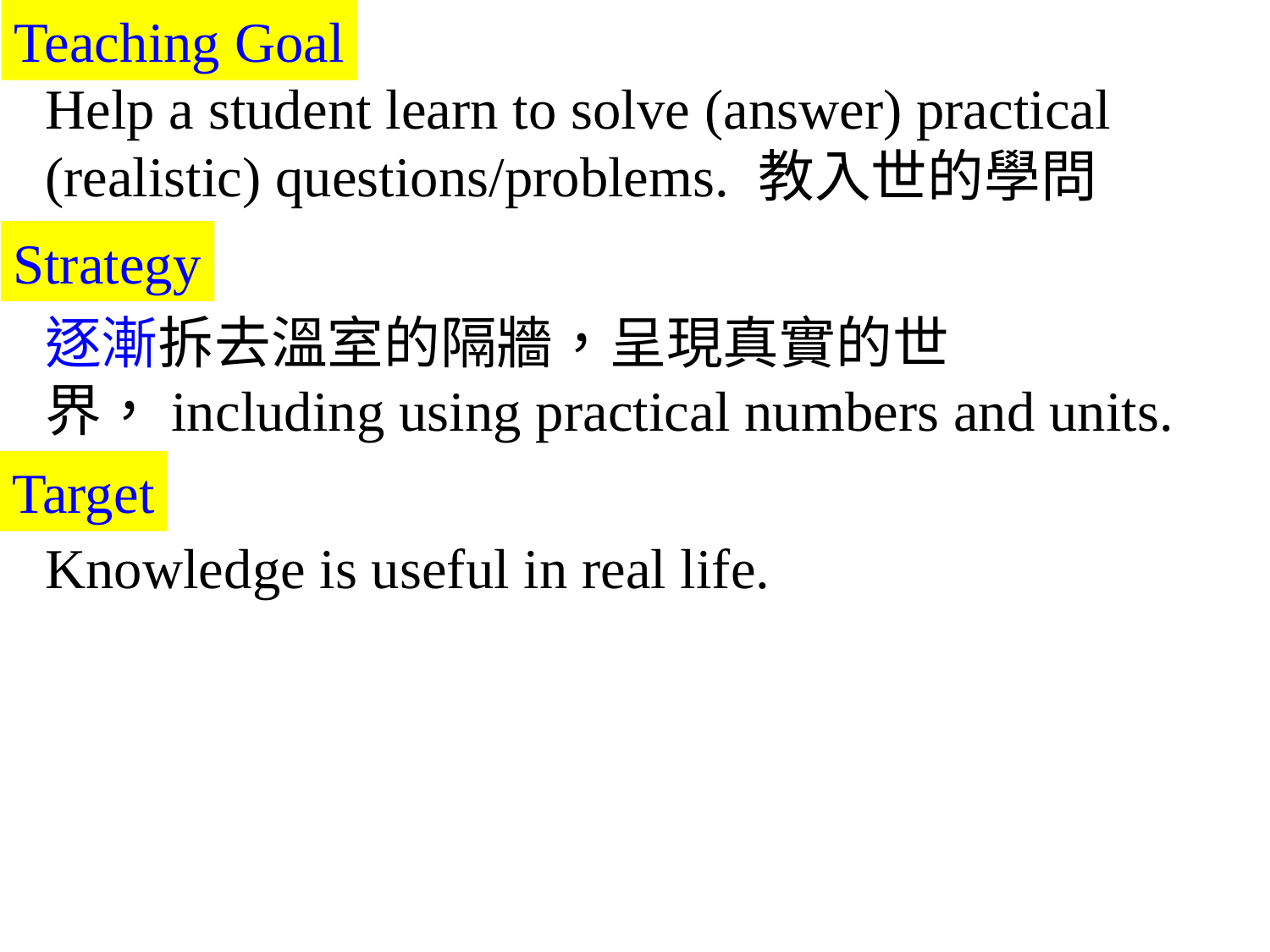

Teaching Goal
Help a student learn to solve (answer) practical (realistic) questions/problems. 教入世的學問
Strategy
逐漸拆去溫室的隔牆，呈現真實的世界，including using practical numbers and units.
Target
Knowledge is useful in real life.